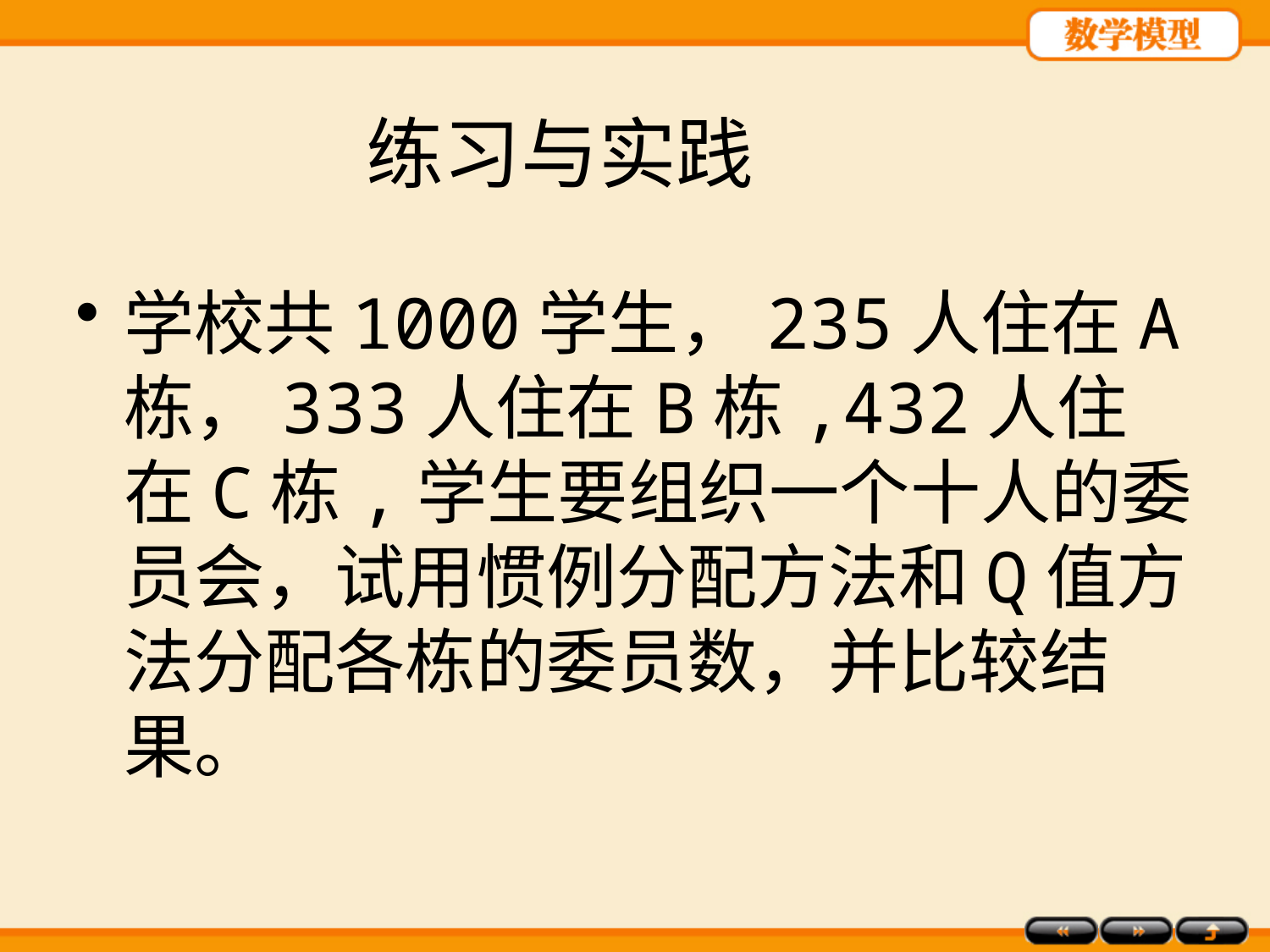

# 练习与实践
学校共1000学生，235人住在A栋，333人住在B栋,432人住在C栋,学生要组织一个十人的委员会，试用惯例分配方法和Q值方法分配各栋的委员数，并比较结果。